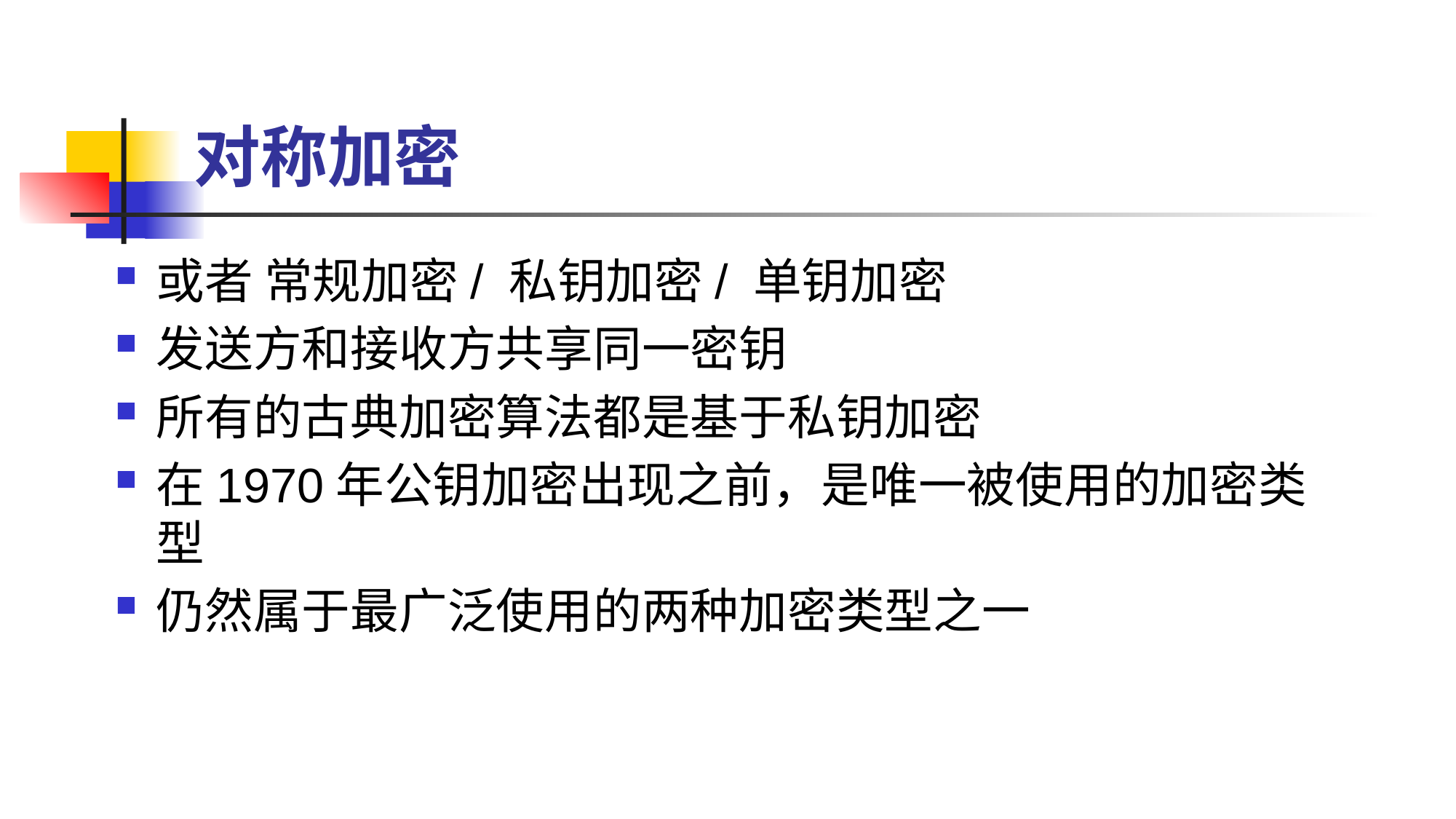

# 对称加密
或者 常规加密/ 私钥加密/ 单钥加密
发送方和接收方共享同一密钥
所有的古典加密算法都是基于私钥加密
在1970年公钥加密出现之前，是唯一被使用的加密类型
仍然属于最广泛使用的两种加密类型之一